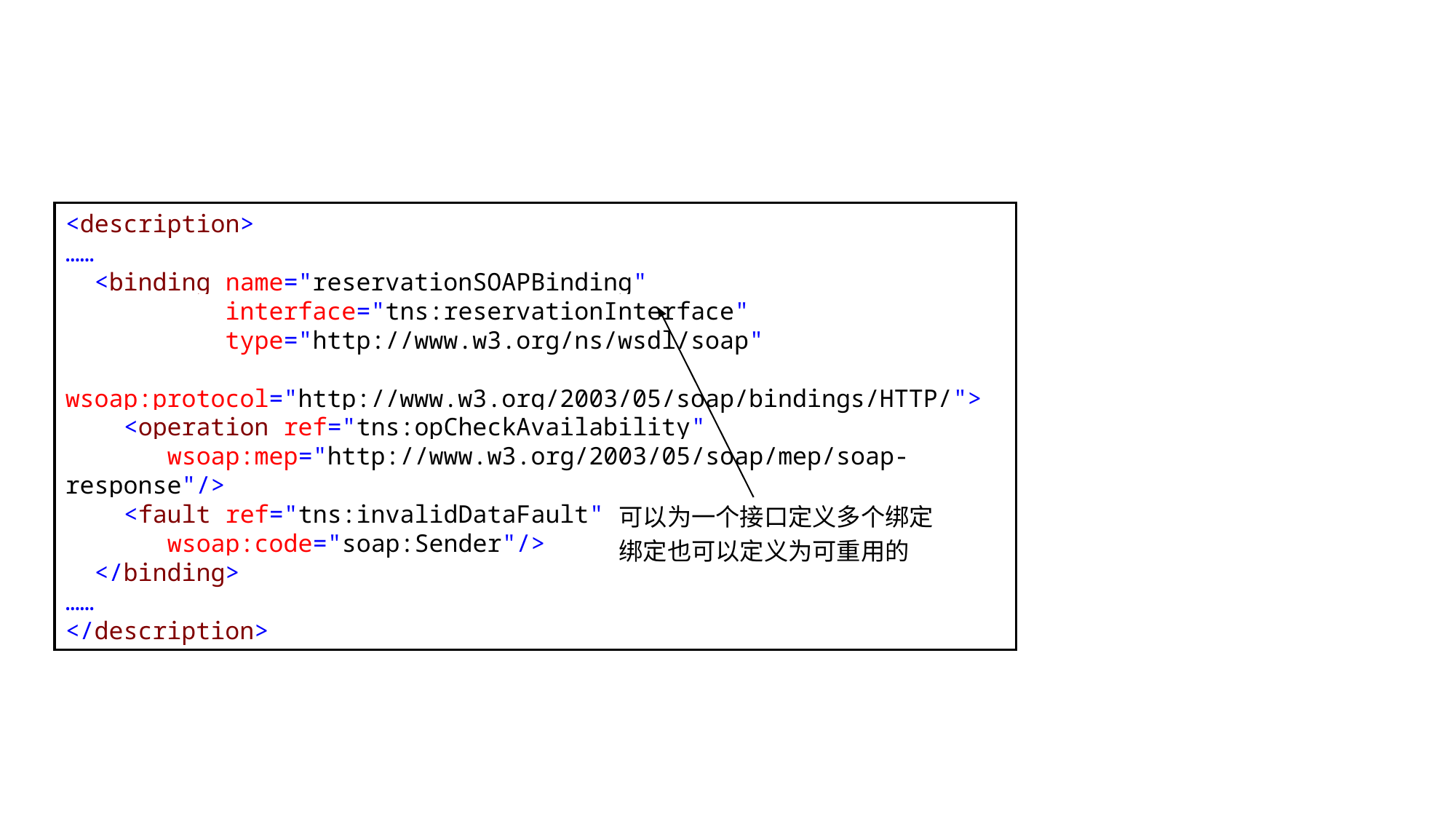

<description>
……
  <binding name="reservationSOAPBinding"
           interface="tns:reservationInterface"
           type="http://www.w3.org/ns/wsdl/soap"
           wsoap:protocol="http://www.w3.org/2003/05/soap/bindings/HTTP/">
    <operation ref="tns:opCheckAvailability"
       wsoap:mep="http://www.w3.org/2003/05/soap/mep/soap-response"/>
    <fault ref="tns:invalidDataFault"
       wsoap:code="soap:Sender"/>
  </binding>
……
</description>

可以为一个接口定义多个绑定
绑定也可以定义为可重用的